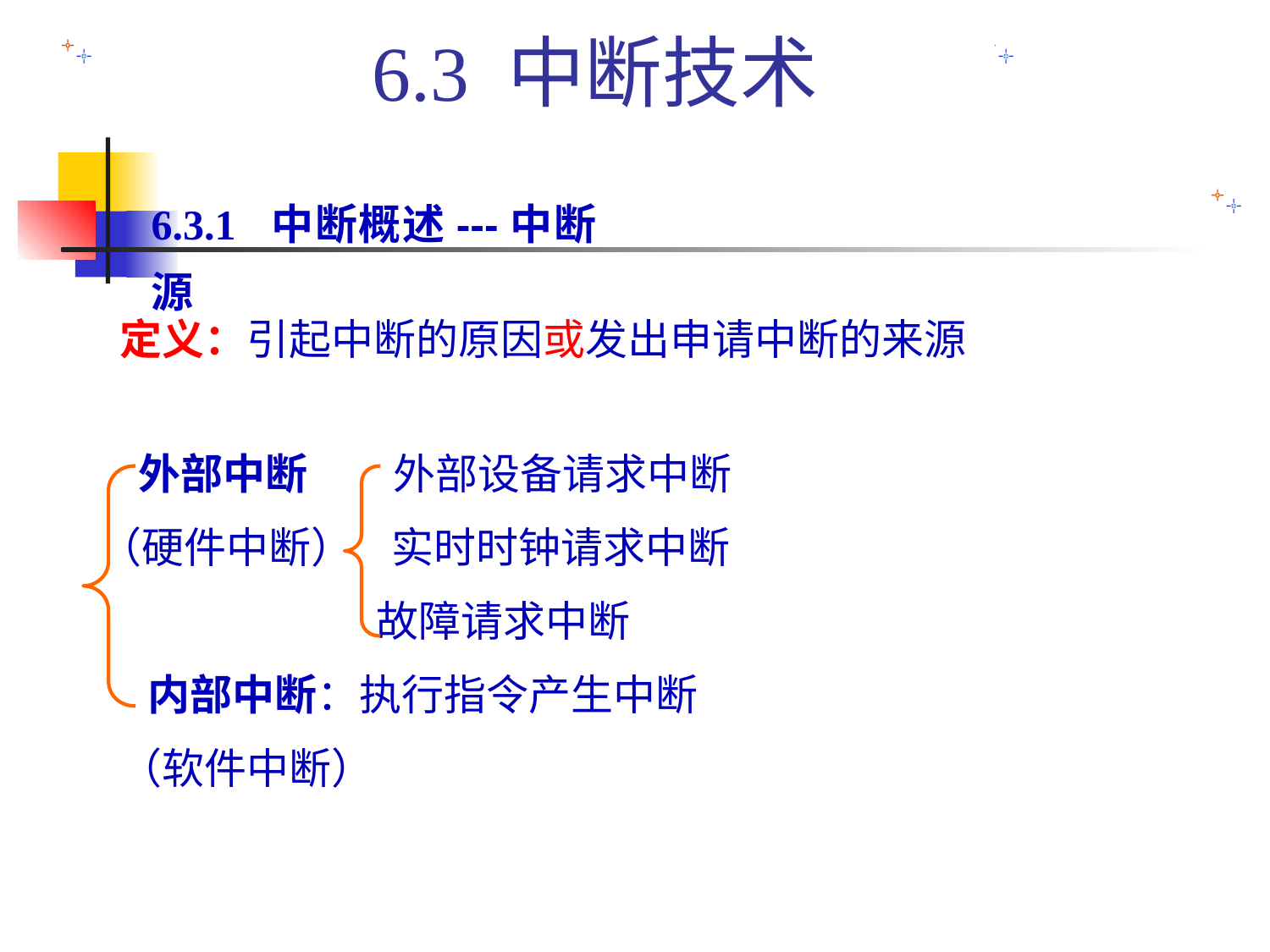

6.3 中断技术
6.3.1  中断概述---中断源
 定义：引起中断的原因或发出申请中断的来源

   外部中断         外部设备请求中断
（硬件中断）    实时时钟请求中断
                            故障请求中断
    内部中断：执行指令产生中断
 （软件中断）